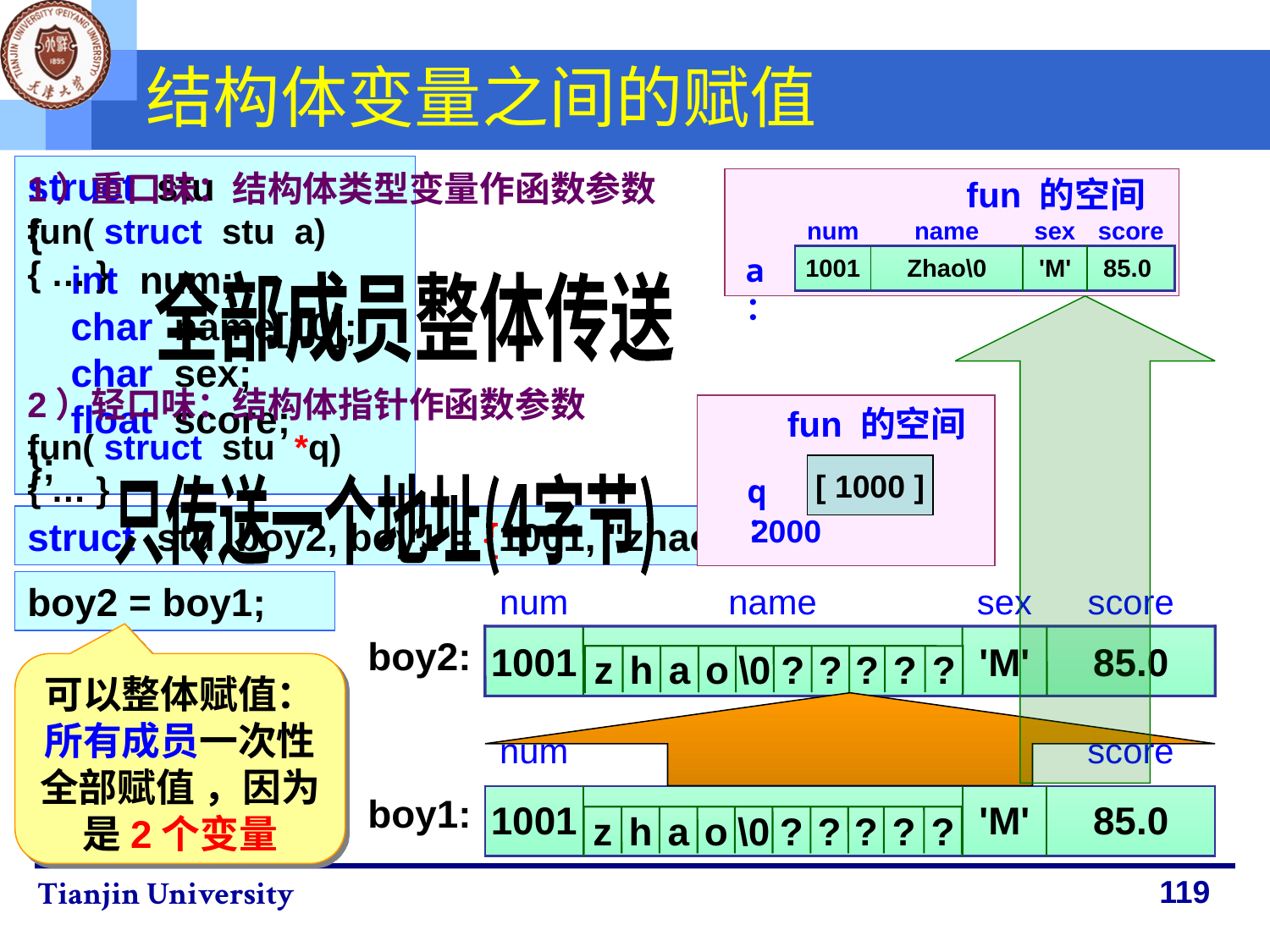

# 结构体变量之间的赋值
struct  stu
{
    int  num;
    char  name[10];
    char  sex;
    float  score;
};
1）重口味：结构体类型变量作函数参数
fun( struct  stu  a)
{ … }

fun 的空间

| num | name | sex | score |
| --- | --- | --- | --- |
| 1001 | Zhao\0 | 'M' | 85.0 |
a：
全部成员整体传送

2）轻口味：结构体指针作函数参数
fun( struct  stu  *q)
{ … }

fun 的空间
  [ 1000 ]
q：
只传送一个地址(4字节)
2000
struct  stu  boy2, boy1 = {1001, "zhao", 'M', 85.0};

num
name
sex
score

boy2:

?

?

?

?

?

?

?

?

?

?

?

?

?

1001

'M'

85.0

z

h

a

o

\0

?

?

?

?

?

boy2 = boy1;
可以整体赋值：
所有成员一次性全部赋值 ，因为是2个变量

| num | name | sex | score |
| --- | --- | --- | --- |
|  |  |  |  |
|  |  |  |  |
| --- | --- | --- | --- |
| 1001 |  |  |  |
|  |  |  |  |
| --- | --- | --- | --- |
| 1001 |  | 'M' |  |
|  |  |  |  |
| --- | --- | --- | --- |
| 1001 |  | 'M' | 85.0 |
boy1:

z

h

a

o

\0

?

?

?

?

?